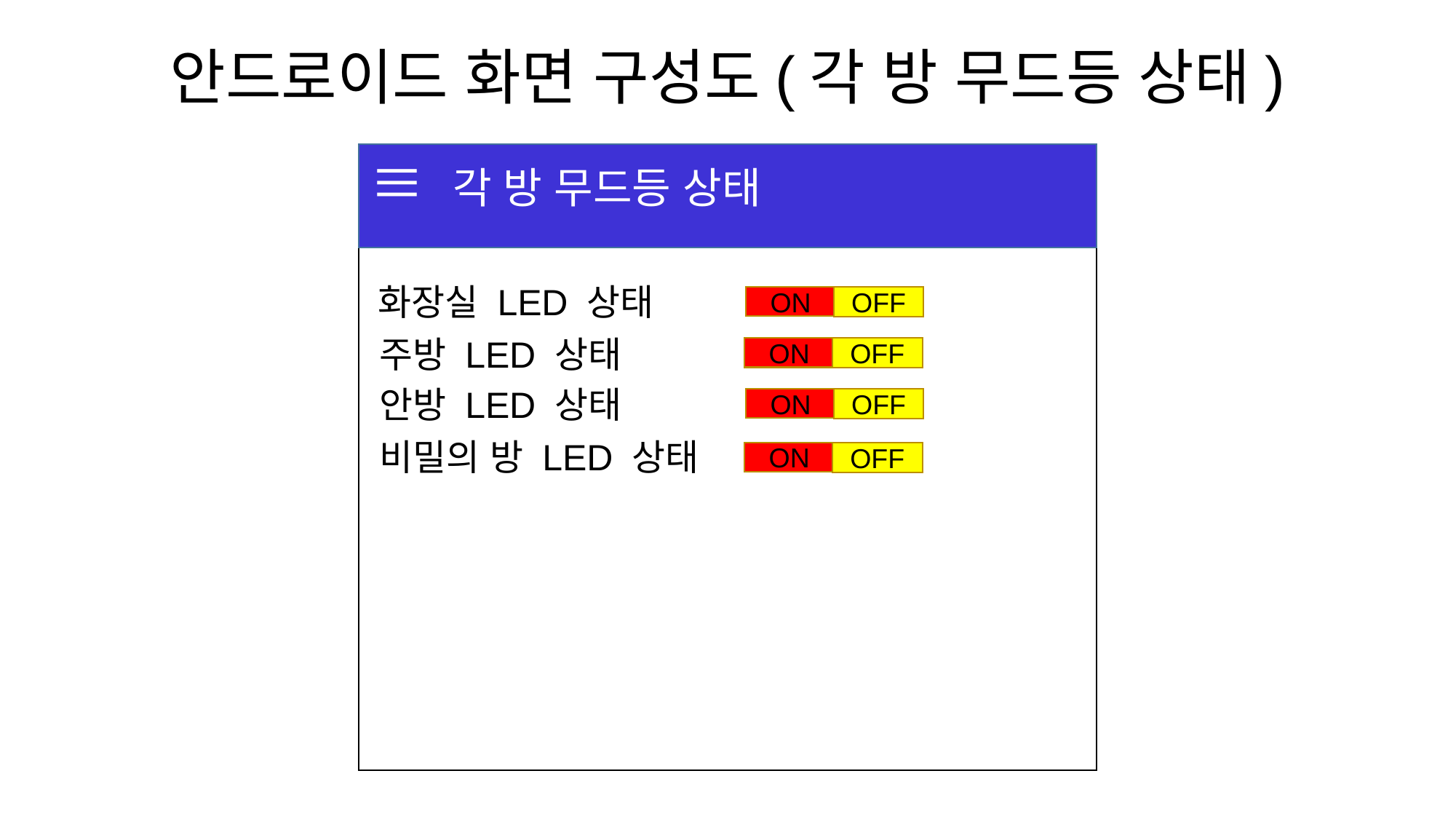

안드로이드 화면 구성도(각 방 무드등 상태)
≡ 각 방 무드등 상태

화장실 LED 상태
ON
OFF
주방 LED 상태
ON
OFF
안방 LED 상태
ON
OFF
비밀의 방 LED 상태
ON
OFF